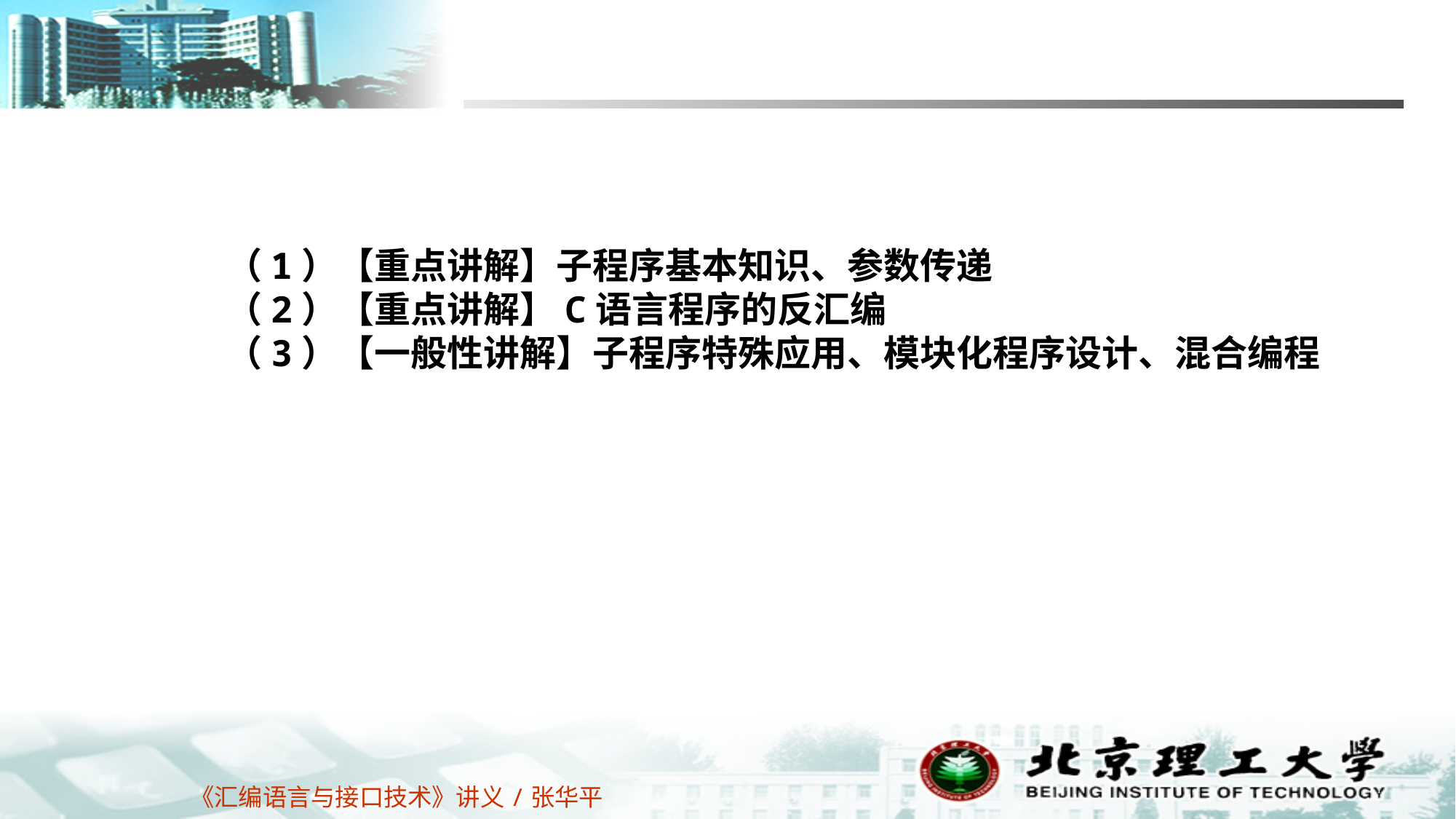

（1）【重点讲解】子程序基本知识、参数传递
（2）【重点讲解】C语言程序的反汇编
（3）【一般性讲解】子程序特殊应用、模块化程序设计、混合编程